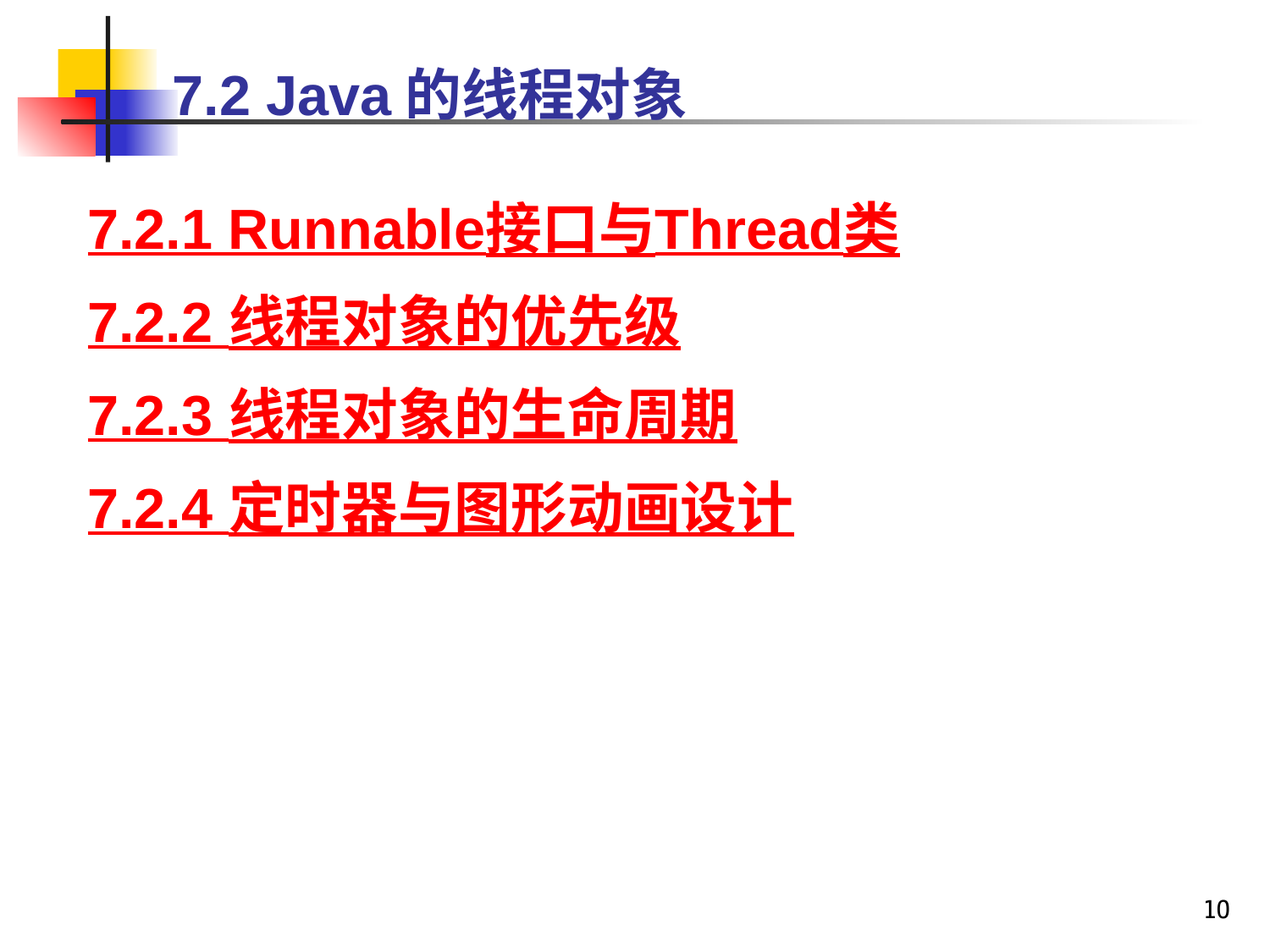

# 7.2 Java的线程对象
7.2.1 Runnable接口与Thread类
7.2.2 线程对象的优先级
7.2.3 线程对象的生命周期
7.2.4 定时器与图形动画设计
10